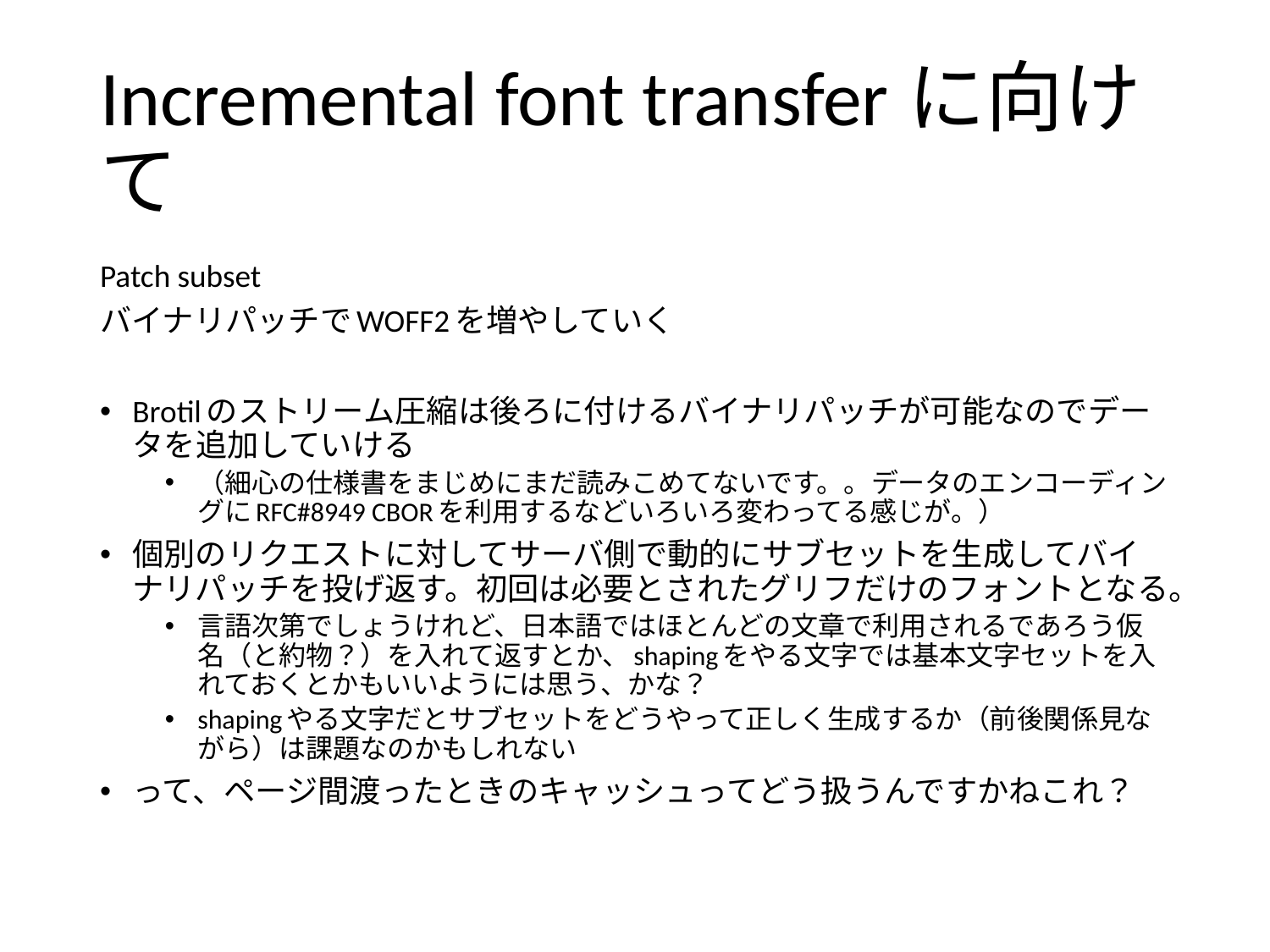

# Incremental font transferに向けて
Patch subset
バイナリパッチでWOFF2を増やしていく

Brotilのストリーム圧縮は後ろに付けるバイナリパッチが可能なのでデータを追加していける
（細心の仕様書をまじめにまだ読みこめてないです。。データのエンコーディングにRFC#8949 CBORを利用するなどいろいろ変わってる感じが。）
個別のリクエストに対してサーバ側で動的にサブセットを生成してバイナリパッチを投げ返す。初回は必要とされたグリフだけのフォントとなる。
言語次第でしょうけれど、日本語ではほとんどの文章で利用されるであろう仮名（と約物？）を入れて返すとか、shapingをやる文字では基本文字セットを入れておくとかもいいようには思う、かな？
shapingやる文字だとサブセットをどうやって正しく生成するか（前後関係見ながら）は課題なのかもしれない
って、ページ間渡ったときのキャッシュってどう扱うんですかねこれ？